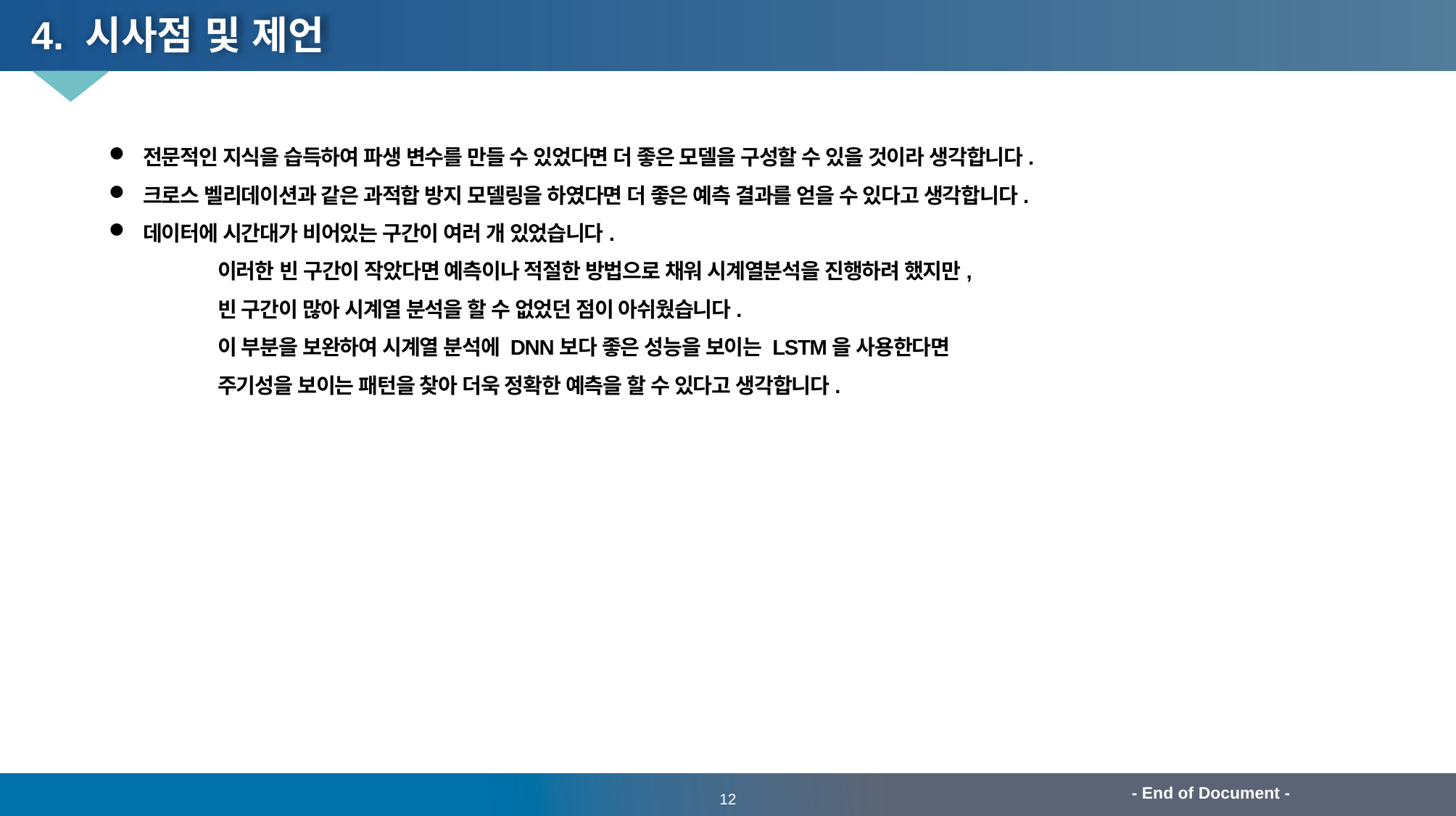

# 4. 시사점 및 제언
전문적인 지식을 습득하여 파생 변수를 만들 수 있었다면 더 좋은 모델을 구성할 수 있을 것이라 생각합니다.
크로스 벨리데이션과 같은 과적합 방지 모델링을 하였다면 더 좋은 예측 결과를 얻을 수 있다고 생각합니다.
데이터에 시간대가 비어있는 구간이 여러 개 있었습니다.
 	이러한 빈 구간이 작았다면 예측이나 적절한 방법으로 채워 시계열분석을 진행하려 했지만,
 	빈 구간이 많아 시계열 분석을 할 수 없었던 점이 아쉬웠습니다.
 	이 부분을 보완하여 시계열 분석에 DNN보다 좋은 성능을 보이는 LSTM을 사용한다면
 	주기성을 보이는 패턴을 찾아 더욱 정확한 예측을 할 수 있다고 생각합니다.
- End of Document -